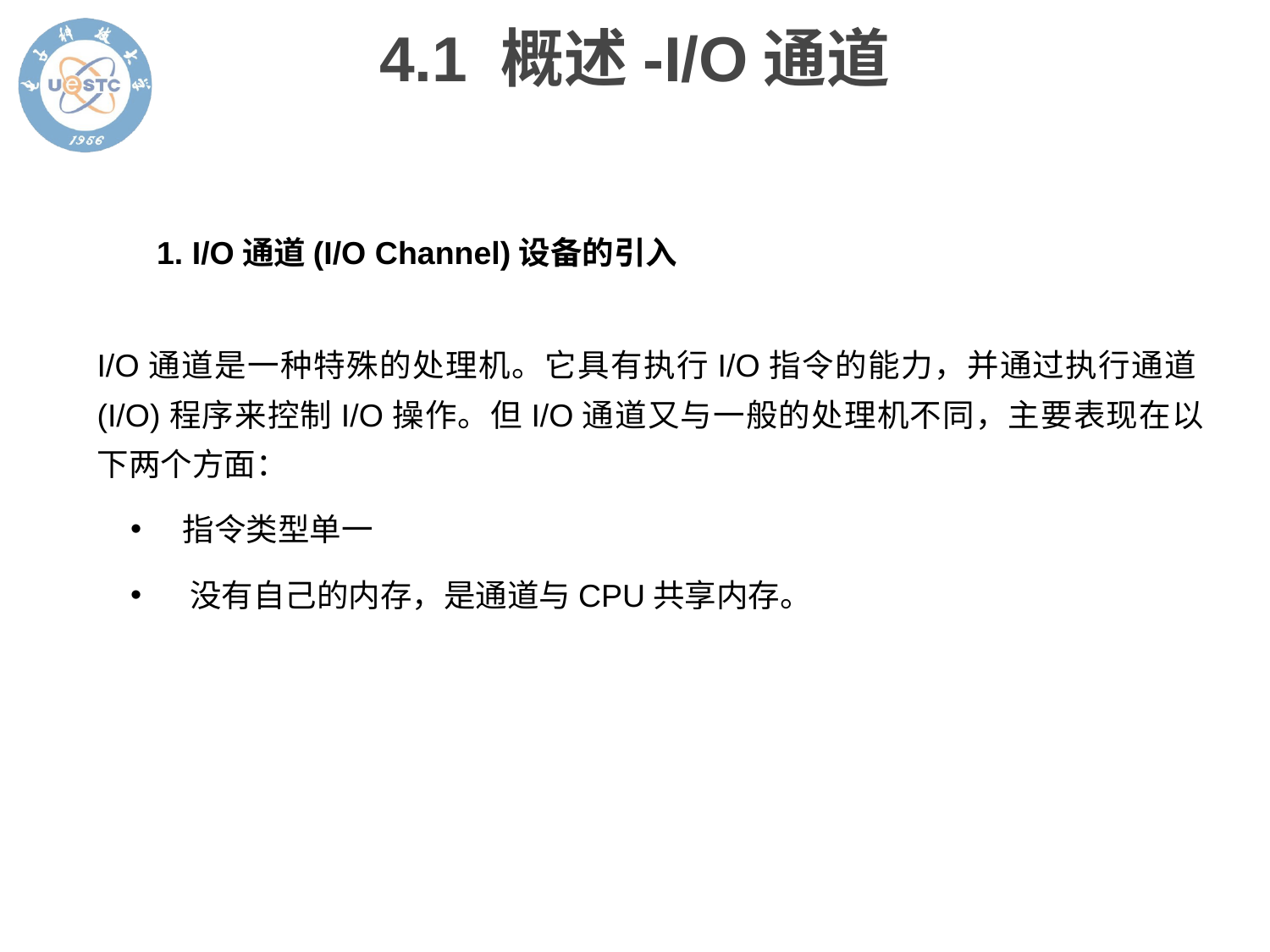

4.1 概述-I/O通道
1. I/O通道(I/O Channel)设备的引入
I/O通道是一种特殊的处理机。它具有执行I/O指令的能力，并通过执行通道(I/O)程序来控制I/O操作。但I/O通道又与一般的处理机不同，主要表现在以下两个方面：
  指令类型单一
   没有自己的内存，是通道与CPU共享内存。